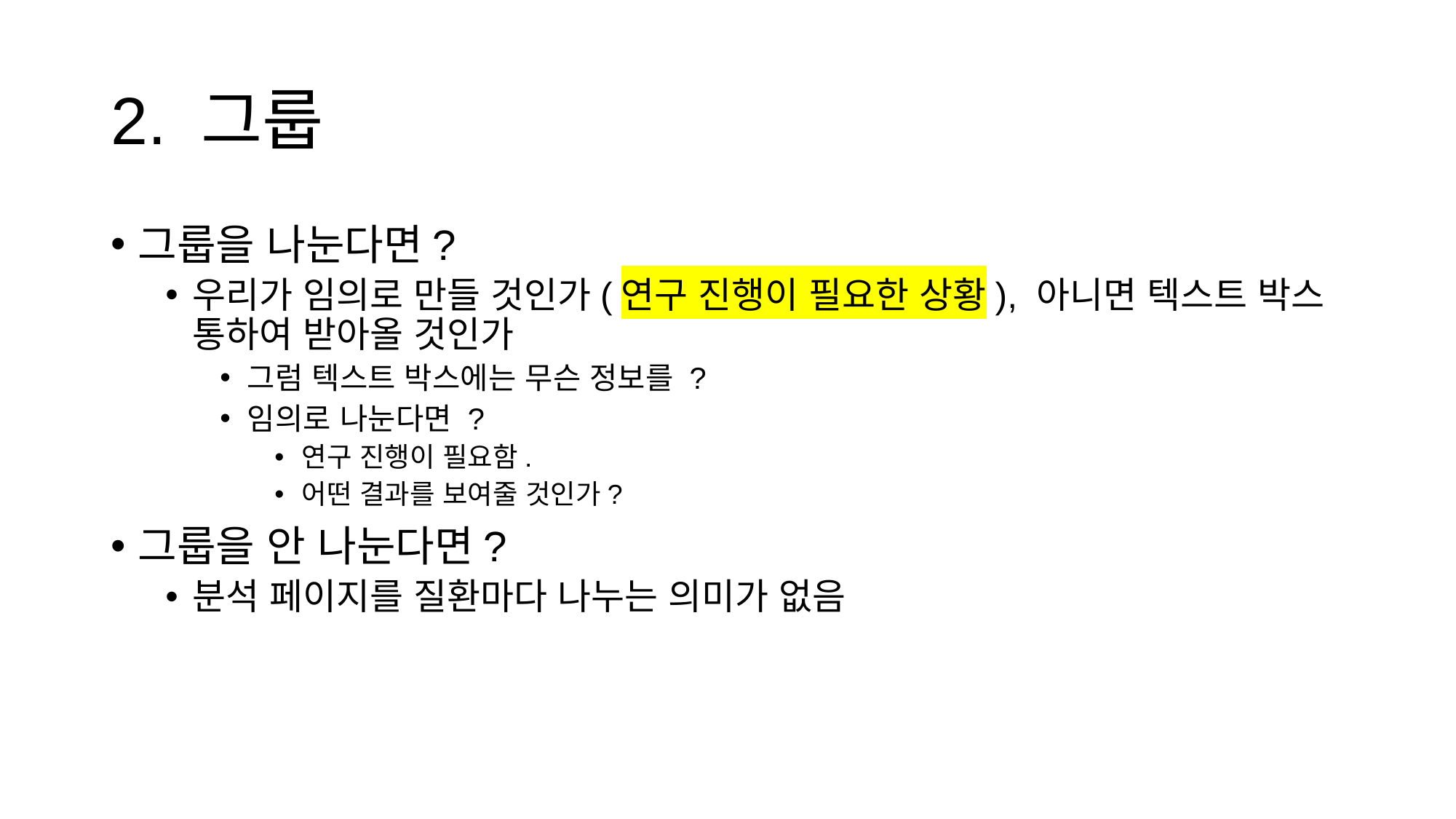

# 2. 그룹
그룹을 나눈다면?
우리가 임의로 만들 것인가(연구 진행이 필요한 상황), 아니면 텍스트 박스 통하여 받아올 것인가
그럼 텍스트 박스에는 무슨 정보를 ?
임의로 나눈다면 ?
연구 진행이 필요함.
어떤 결과를 보여줄 것인가?
그룹을 안 나눈다면?
분석 페이지를 질환마다 나누는 의미가 없음